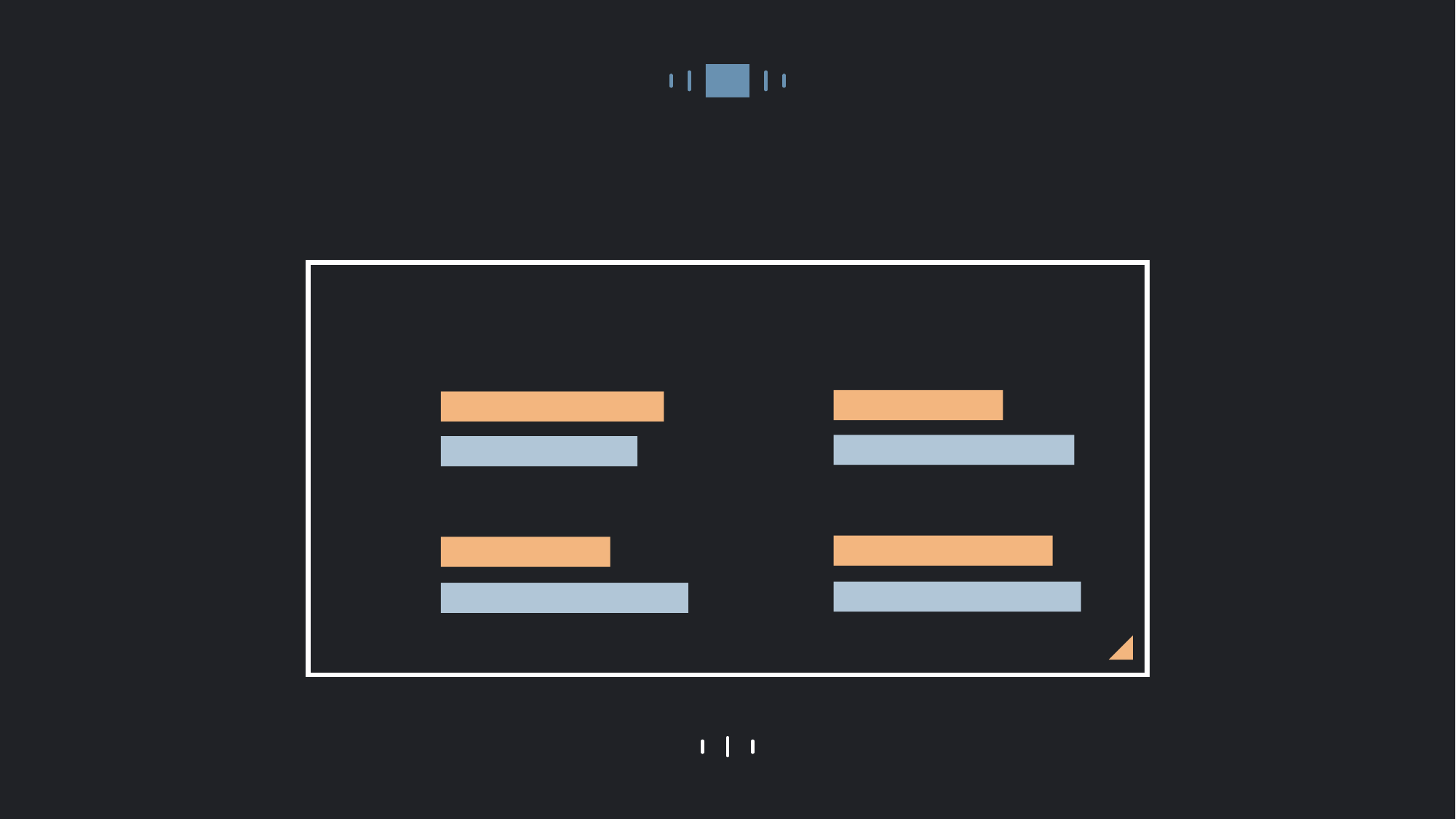

05

컨텐츠를 적어주면 개이득
소제목으로 제목 부연설명 해주는거 잊지말고

- 그래프 제목 써주셈 -

가고있어

뜨거운
코트를

코트를

가르며
가르며

너에게

너에게

출처 : 적어주는거 잊지말고
3조 피피티 만들조